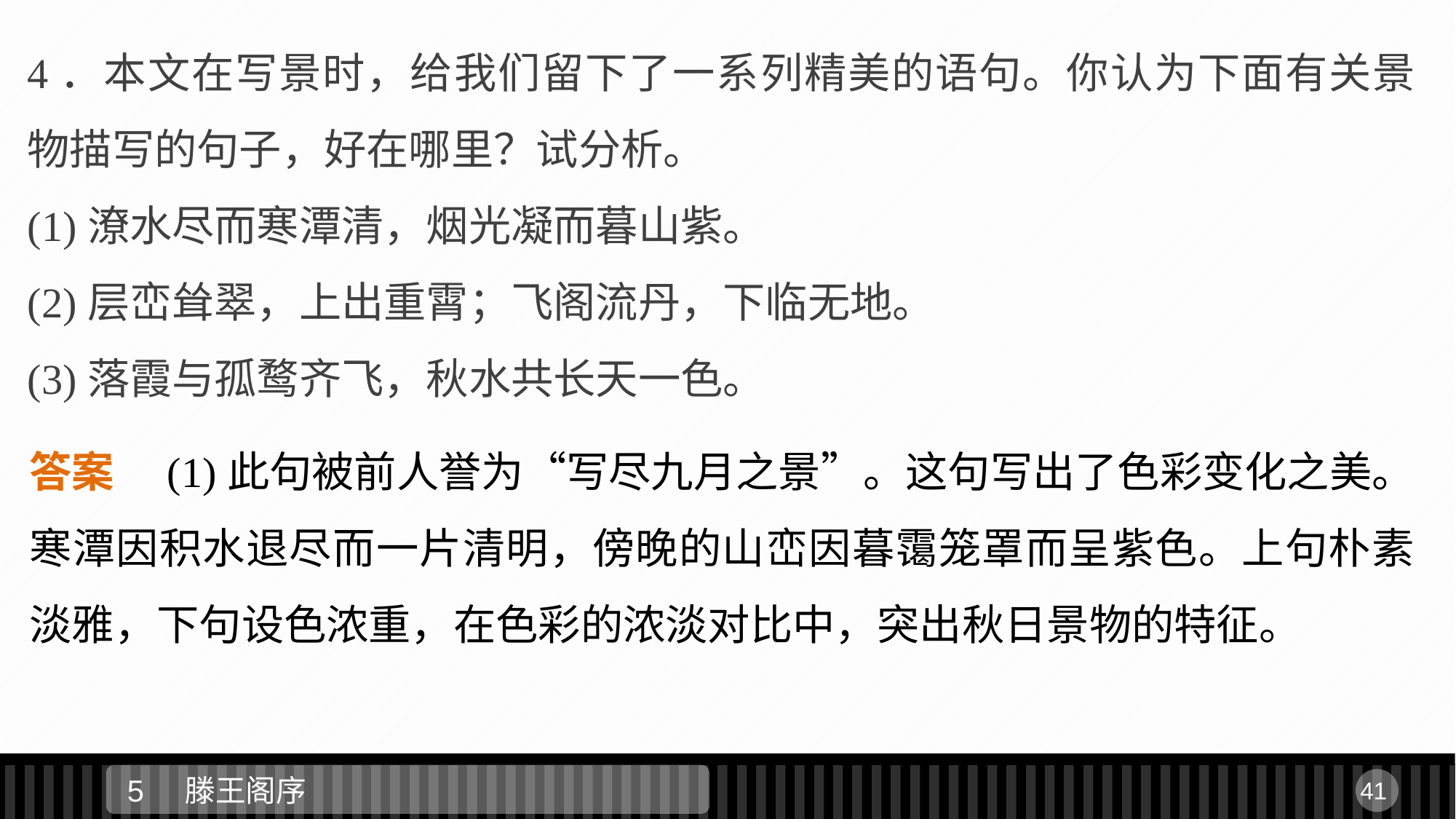

4．本文在写景时，给我们留下了一系列精美的语句。你认为下面有关景物描写的句子，好在哪里？试分析。
(1)潦水尽而寒潭清，烟光凝而暮山紫。
(2)层峦耸翠，上出重霄；飞阁流丹，下临无地。
(3)落霞与孤鹜齐飞，秋水共长天一色。
答案　(1)此句被前人誉为“写尽九月之景”。这句写出了色彩变化之美。寒潭因积水退尽而一片清明，傍晚的山峦因暮霭笼罩而呈紫色。上句朴素淡雅，下句设色浓重，在色彩的浓淡对比中，突出秋日景物的特征。